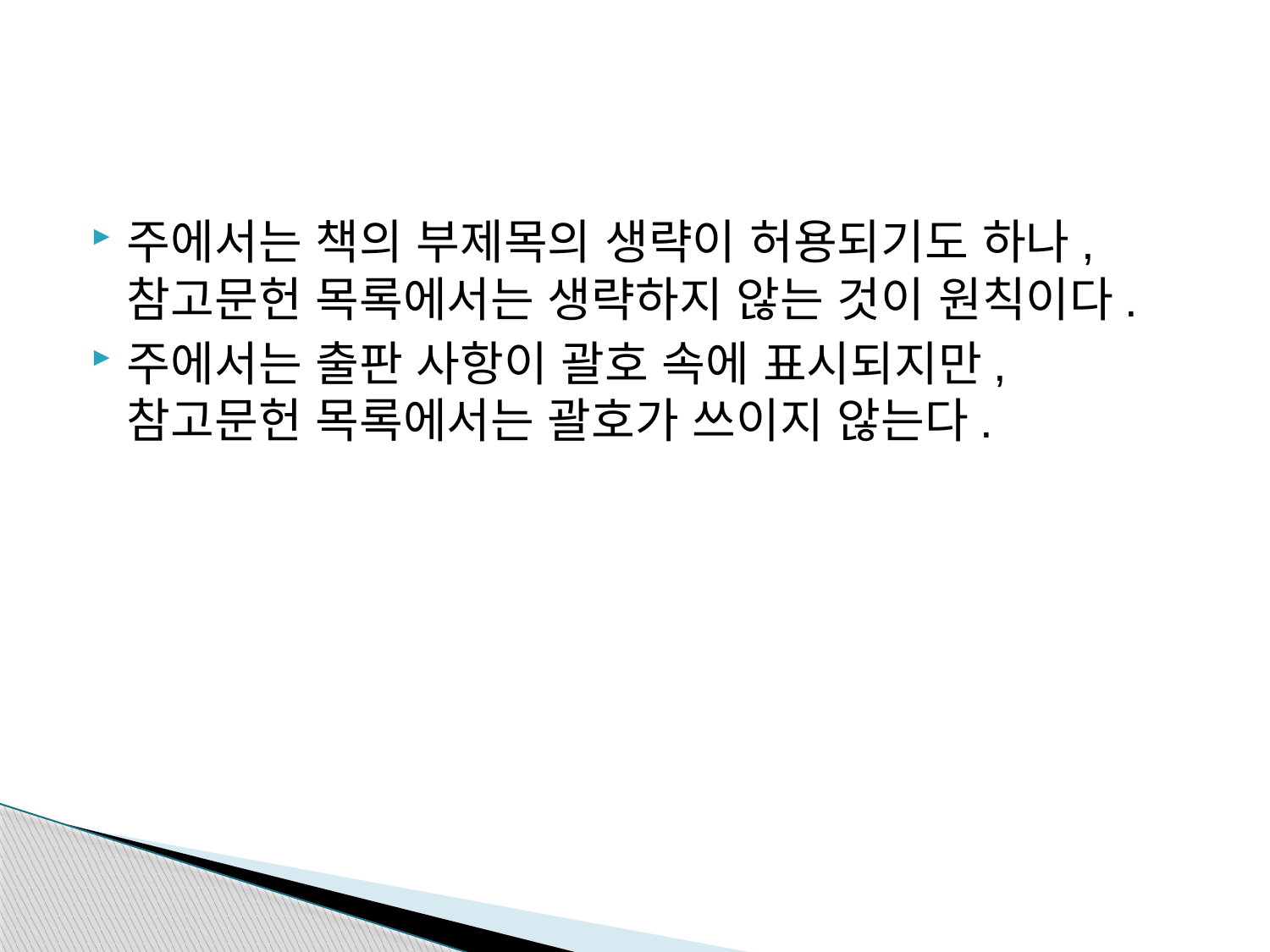

#
주에서는 책의 부제목의 생략이 허용되기도 하나, 참고문헌 목록에서는 생략하지 않는 것이 원칙이다.
주에서는 출판 사항이 괄호 속에 표시되지만, 참고문헌 목록에서는 괄호가 쓰이지 않는다.